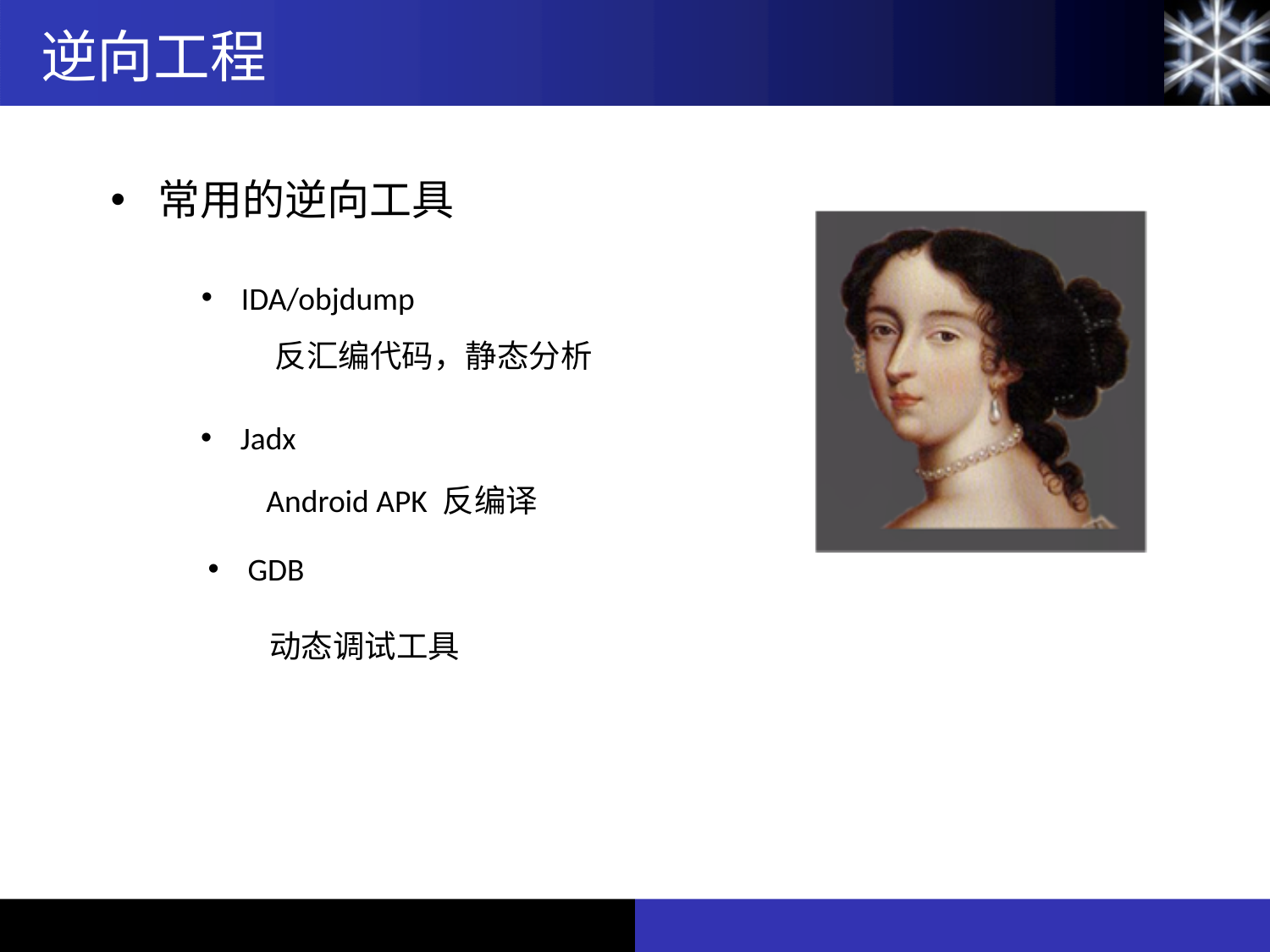

逆向工程
常用的逆向工具

IDA/objdump
反汇编代码，静态分析
Jadx
Android APK 反编译
GDB
动态调试工具